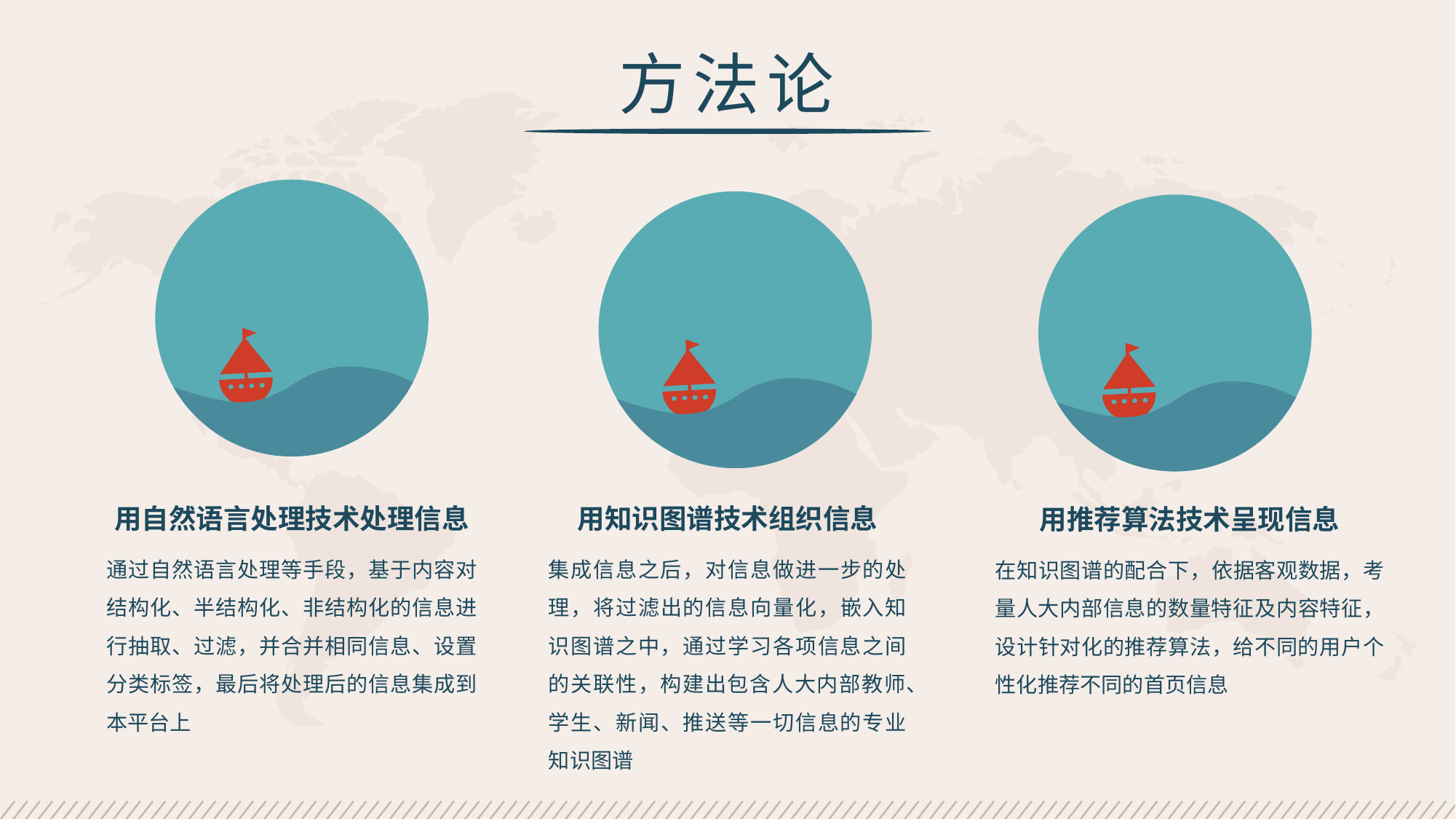

方法论

用知识图谱技术组织信息
集成信息之后，对信息做进一步的处理，将过滤出的信息向量化，嵌入知识图谱之中，通过学习各项信息之间的关联性，构建出包含人大内部教师、学生、新闻、推送等一切信息的专业知识图谱
用自然语言处理技术处理信息
通过自然语言处理等手段，基于内容对结构化、半结构化、非结构化的信息进行抽取、过滤，并合并相同信息、设置分类标签，最后将处理后的信息集成到本平台上
用推荐算法技术呈现信息
在知识图谱的配合下，依据客观数据，考量人大内部信息的数量特征及内容特征，设计针对化的推荐算法，给不同的用户个性化推荐不同的首页信息